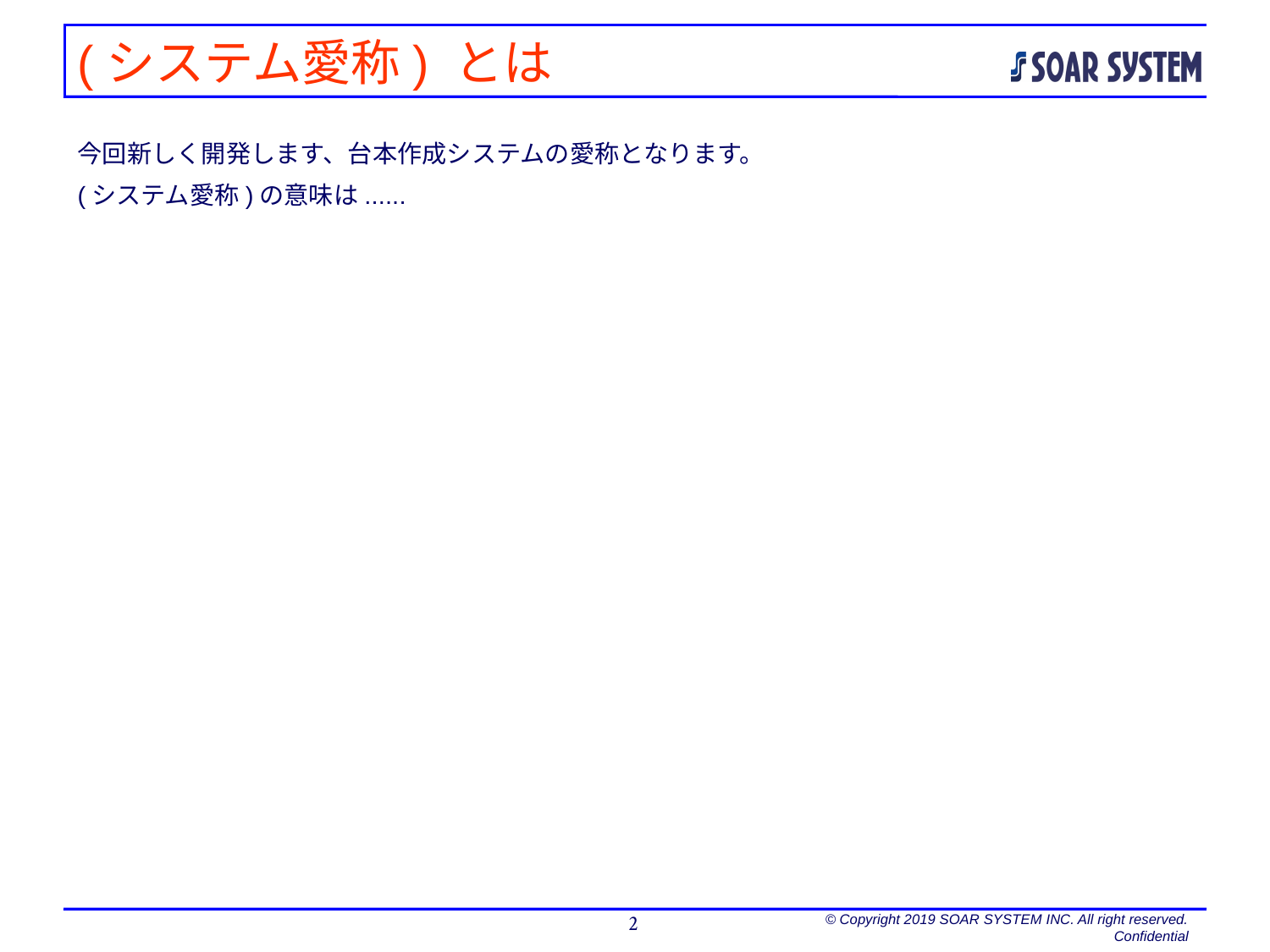

# (システム愛称) とは
今回新しく開発します、台本作成システムの愛称となります。
(システム愛称)の意味は......

2